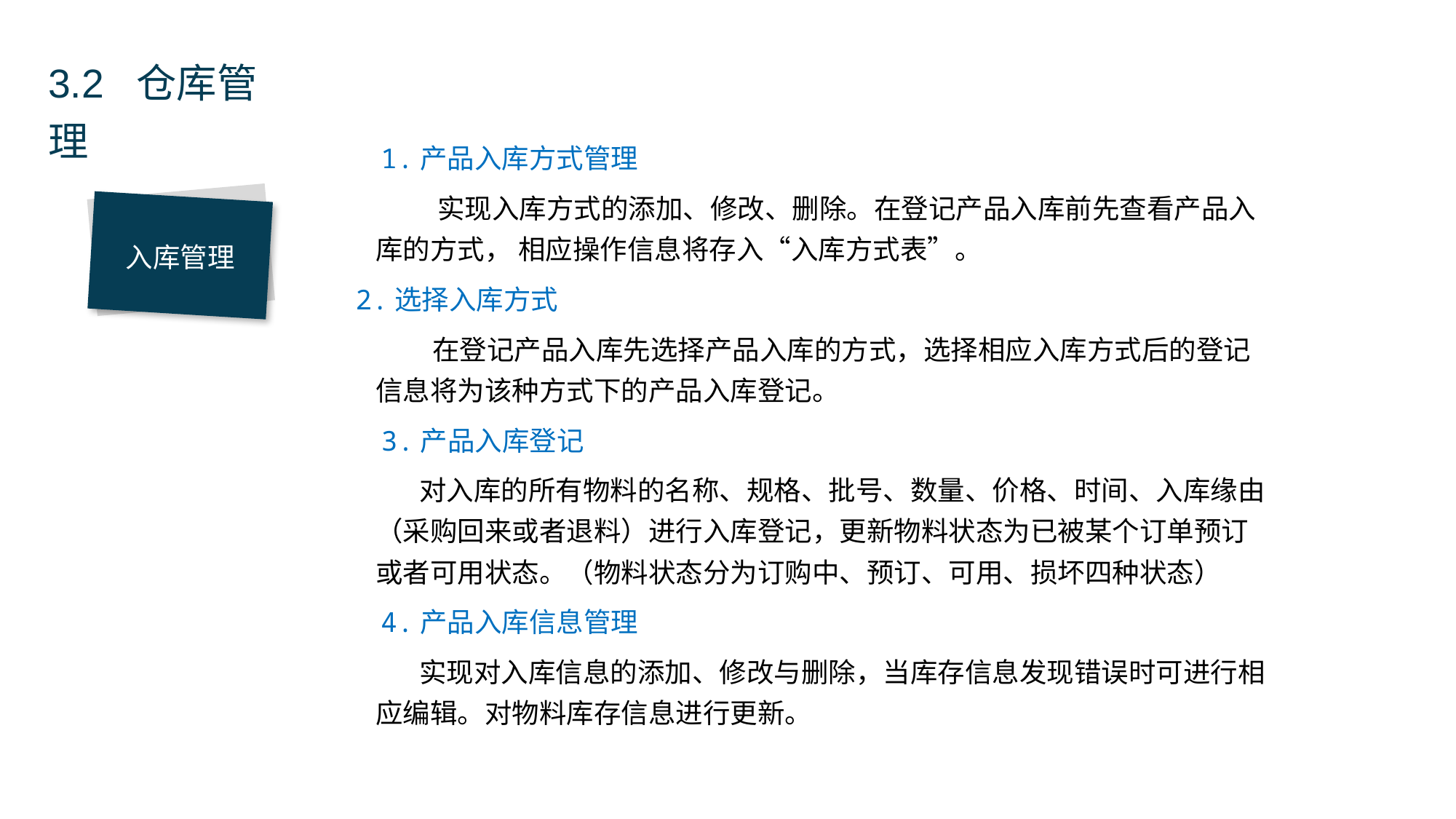

3.2  仓库管理
 1.产品入库方式管理
  实现入库方式的添加、修改、删除。在登记产品入库前先查看产品入库的方式， 相应操作信息将存入“入库方式表”。
   2.选择入库方式
   在登记产品入库先选择产品入库的方式，选择相应入库方式后的登记  信息将为该种方式下的产品入库登记。
  3.产品入库登记
      对入库的所有物料的名称、规格、批号、数量、价格、时间、入库缘由（采购回来或者退料）进行入库登记，更新物料状态为已被某个订单预订或者可用状态。（物料状态分为订购中、预订、可用、损坏四种状态）
 4.产品入库信息管理
      实现对入库信息的添加、修改与删除，当库存信息发现错误时可进行相应编辑。对物料库存信息进行更新。

入库管理